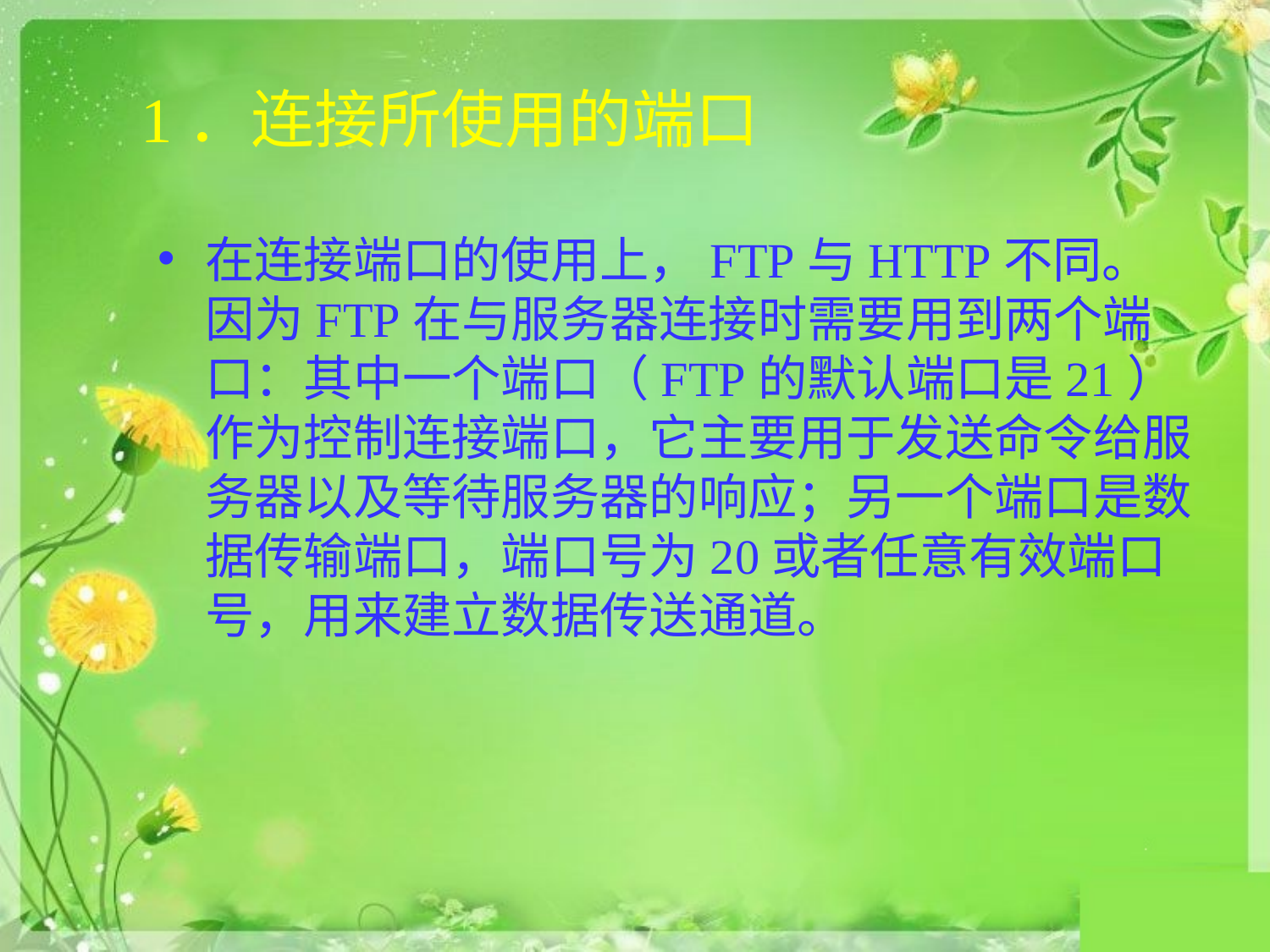

# 1．连接所使用的端口
在连接端口的使用上，FTP与HTTP不同。因为FTP在与服务器连接时需要用到两个端口：其中一个端口（FTP的默认端口是21）作为控制连接端口，它主要用于发送命令给服务器以及等待服务器的响应；另一个端口是数据传输端口，端口号为20或者任意有效端口号，用来建立数据传送通道。